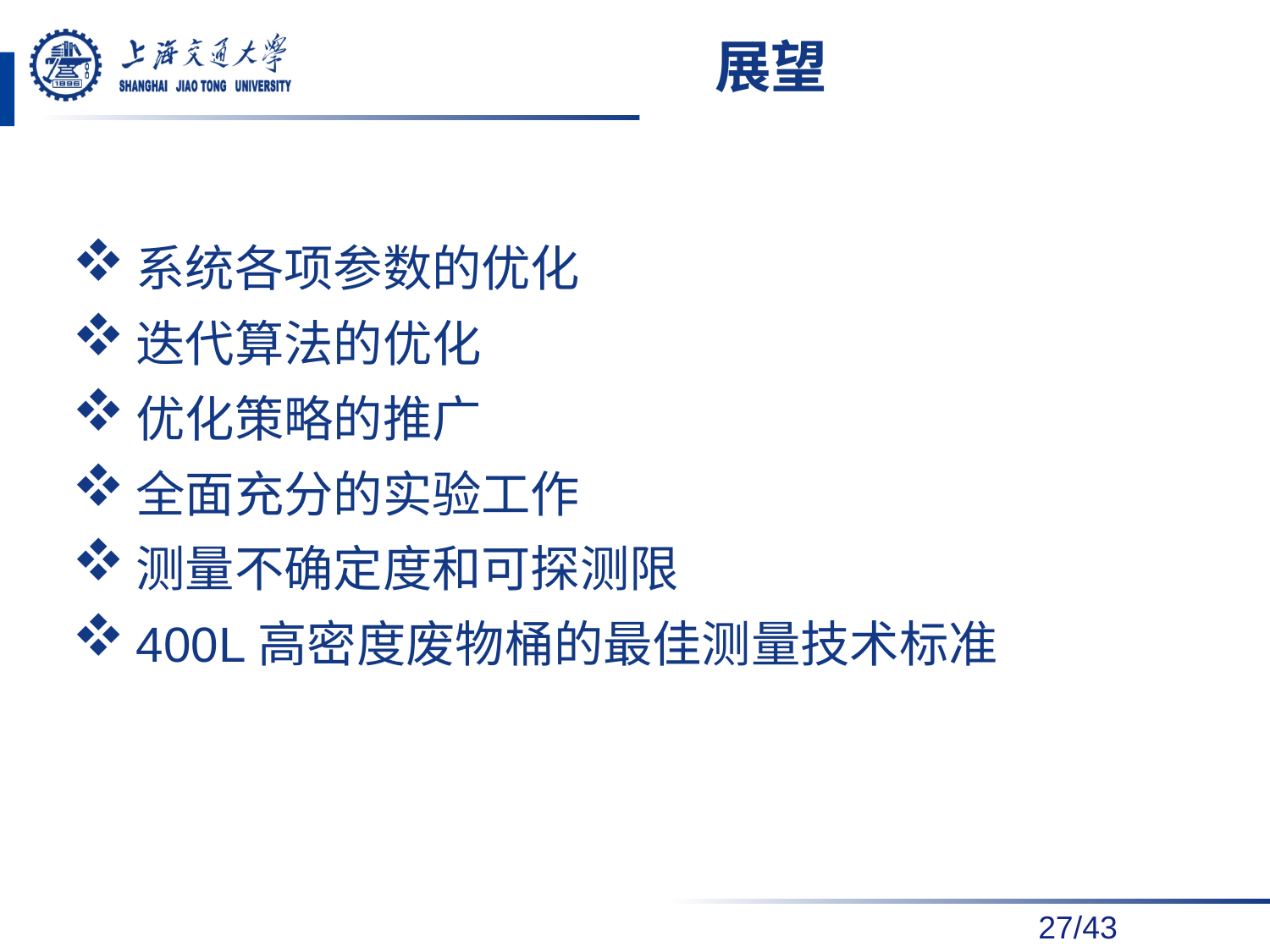

# 展望
系统各项参数的优化
迭代算法的优化
优化策略的推广
全面充分的实验工作
测量不确定度和可探测限
400L高密度废物桶的最佳测量技术标准